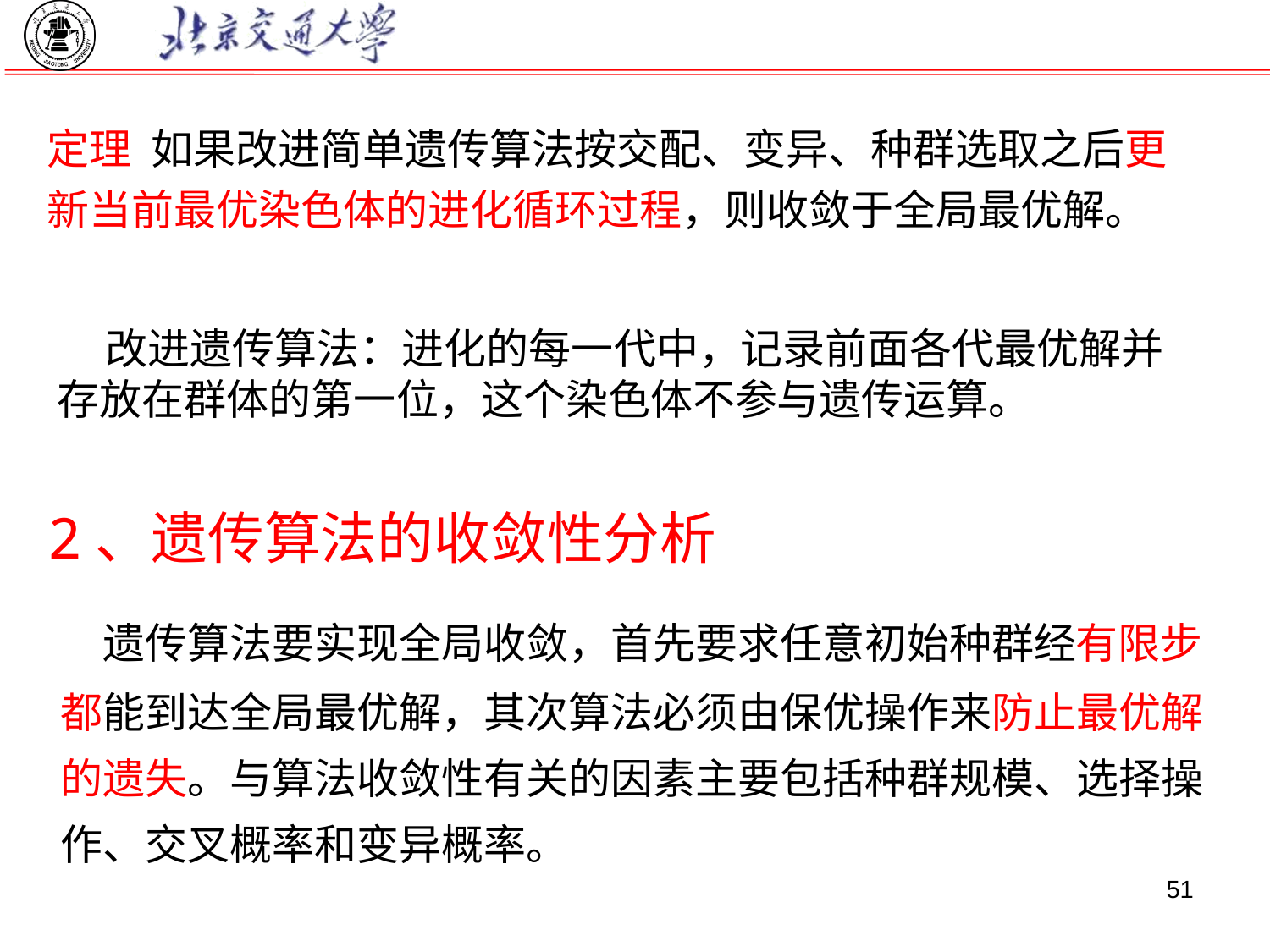

定理  如果改进简单遗传算法按交配、变异、种群选取之后更新当前最优染色体的进化循环过程，则收敛于全局最优解。
    改进遗传算法：进化的每一代中，记录前面各代最优解并存放在群体的第一位，这个染色体不参与遗传运算。
# 2、遗传算法的收敛性分析
      遗传算法要实现全局收敛，首先要求任意初始种群经有限步都能到达全局最优解，其次算法必须由保优操作来防止最优解的遗失。与算法收敛性有关的因素主要包括种群规模、选择操作、交叉概率和变异概率。
51